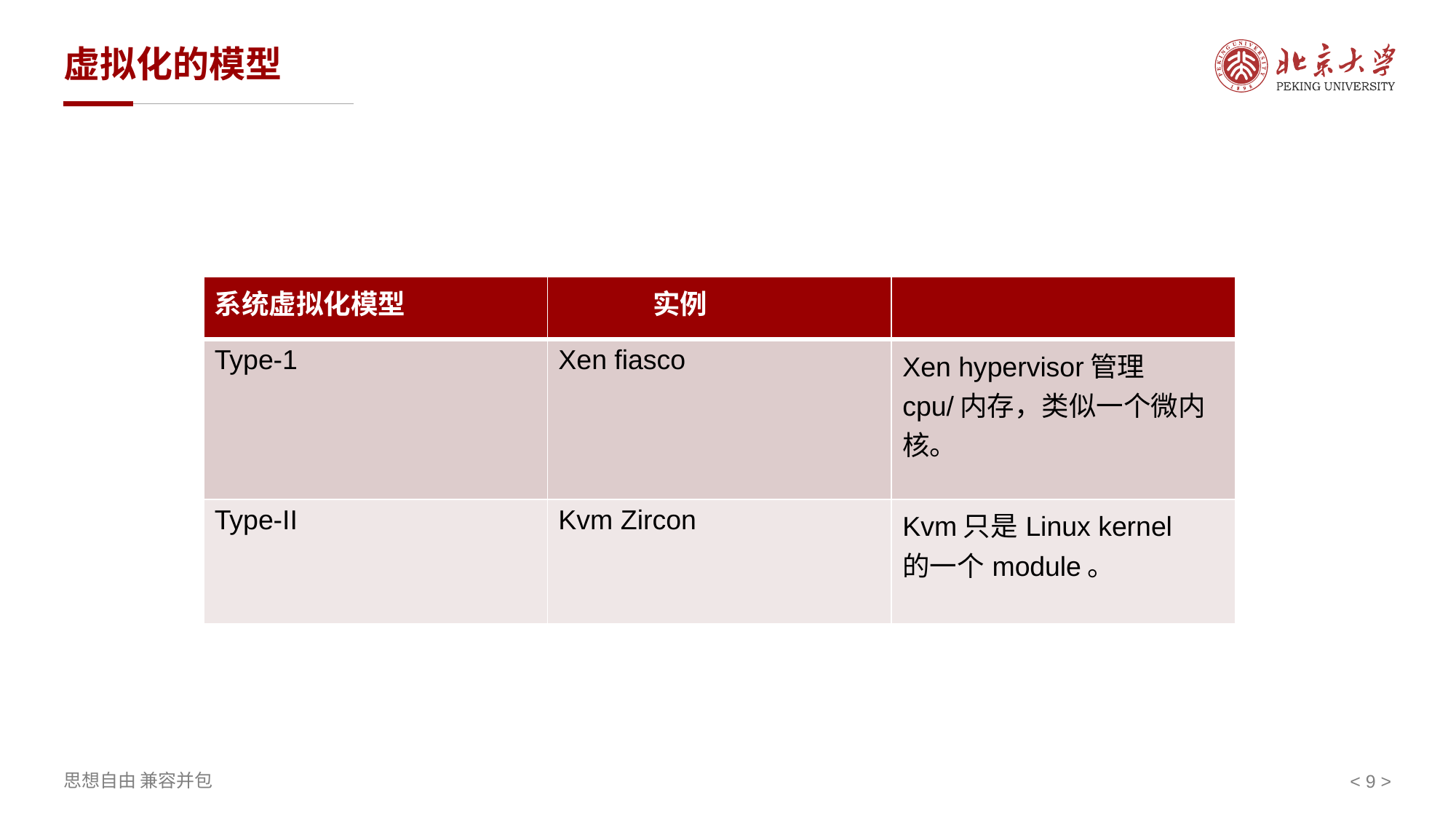

# 虚拟化的模型
| 系统虚拟化模型 | 实例 |  |
| --- | --- | --- |
| Type-1 | Xen fiasco | Xen hypervisor管理cpu/内存，类似一个微内核。 |
| Type-II | Kvm Zircon | Kvm只是Linux kernel 的一个module。 |
< 9 >